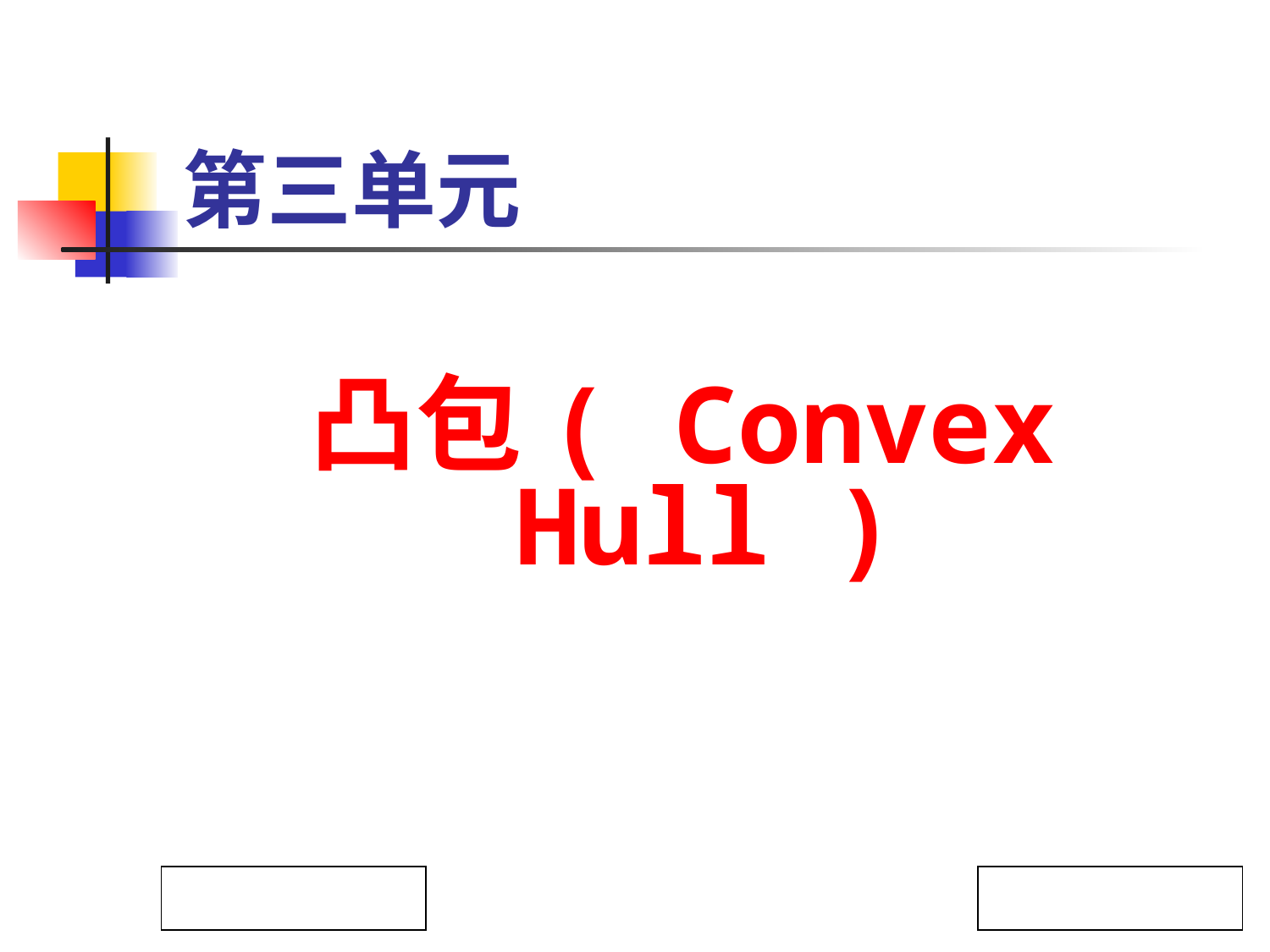

# 第三单元
凸包( Convex Hull )

38